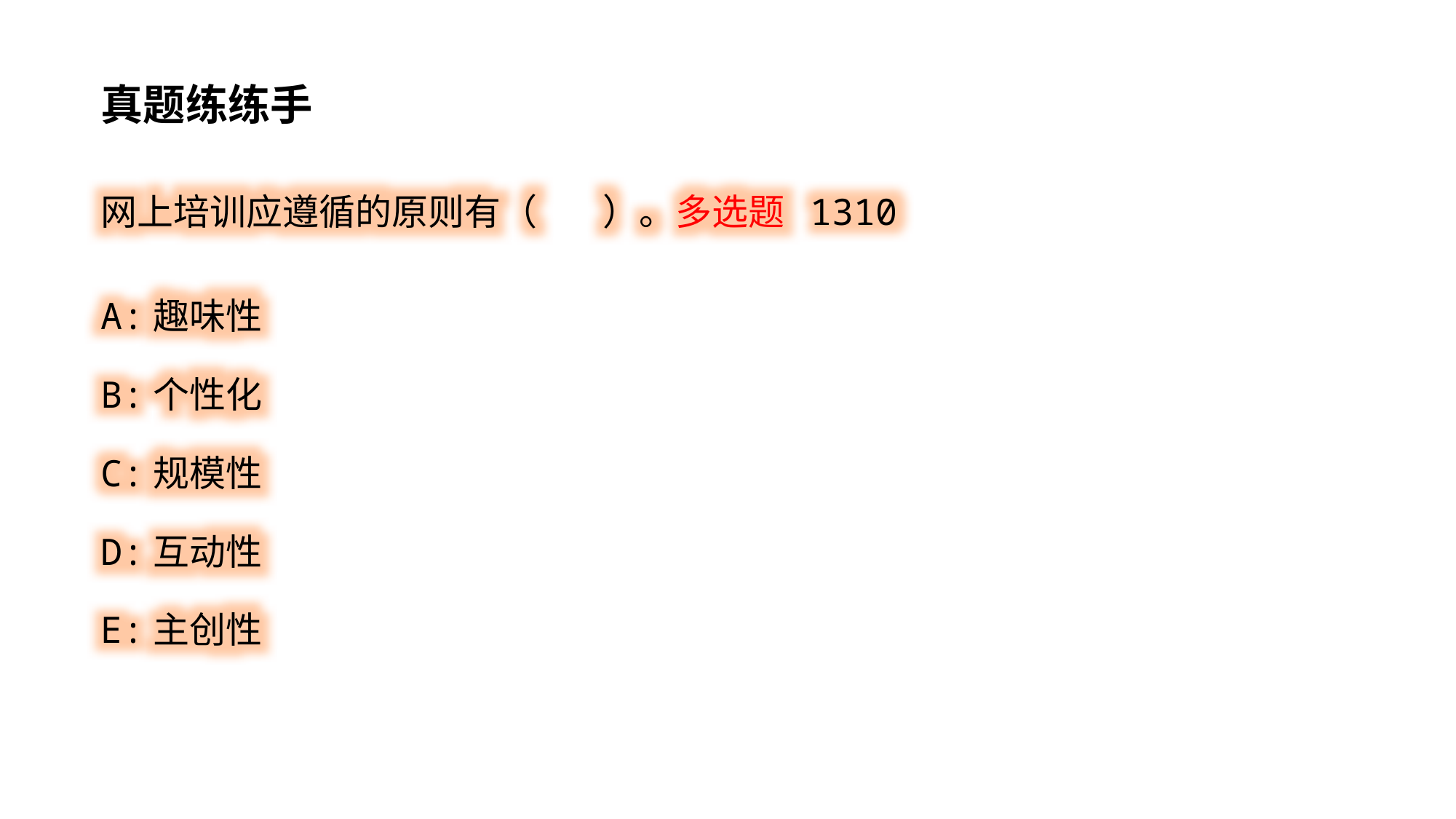

真题练练手
网上培训应遵循的原则有（        ）。多选题  1310

A:趣味性

B:个性化

C:规模性

D:互动性

E:主创性